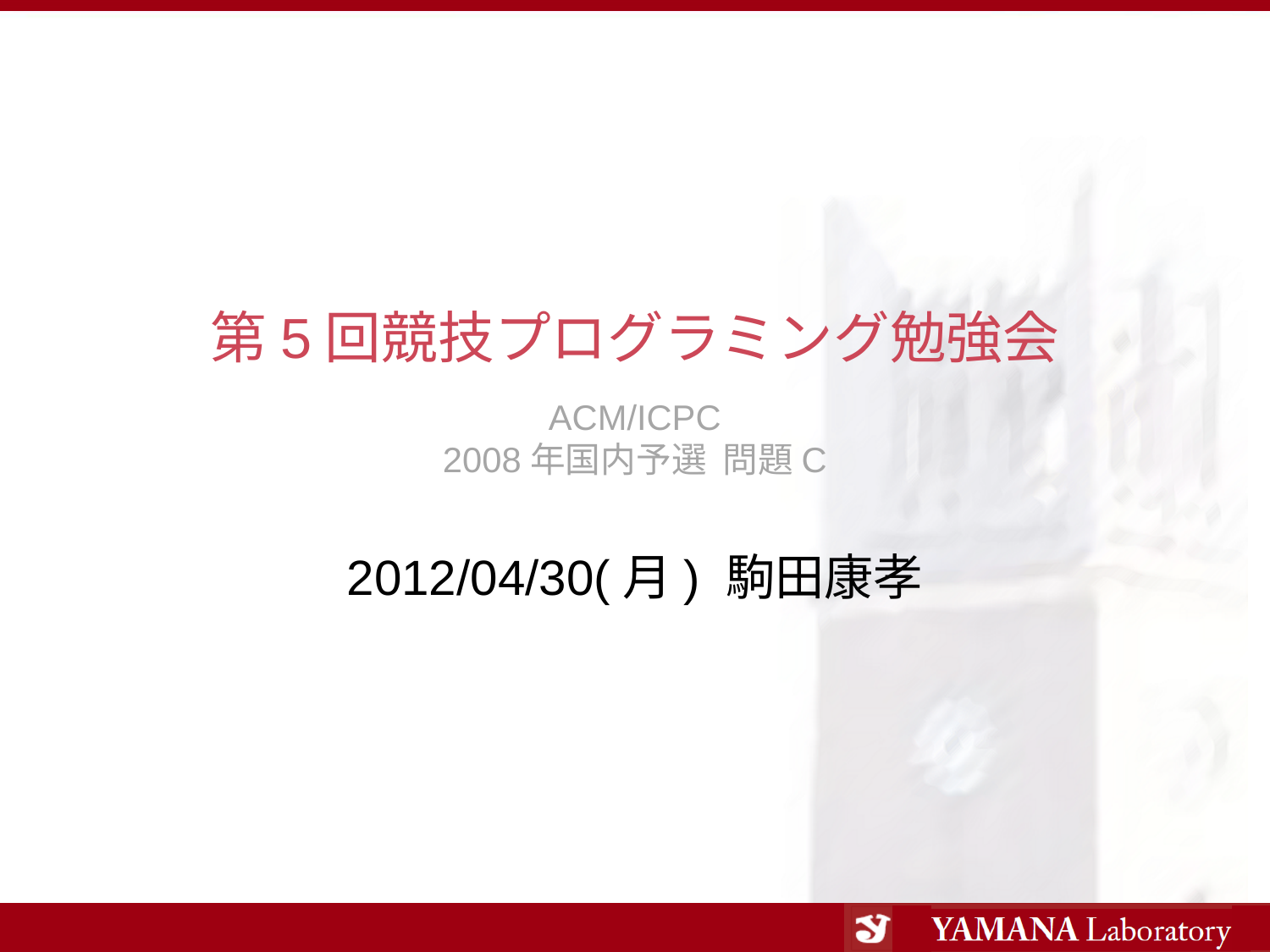

# 第5回競技プログラミング勉強会 ACM/ICPC 2008年国内予選  問題C
2012/04/30(月) 駒田康孝